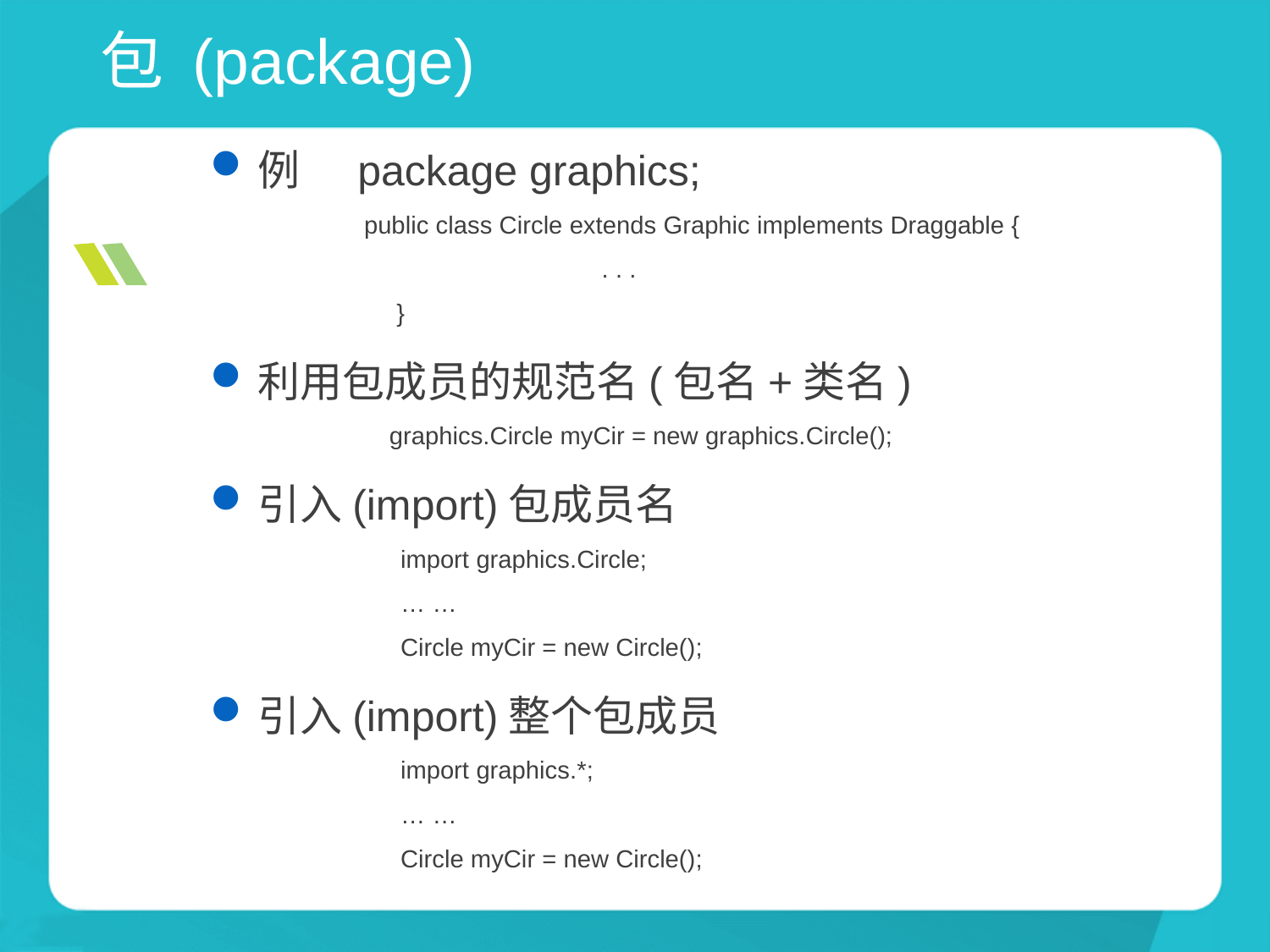

# 包 (package)
例     package graphics;
             public class Circle extends Graphic implements Draggable {
    			. . .
	       }
利用包成员的规范名(包名+类名)
	      graphics.Circle myCir = new graphics.Circle();
引入(import)包成员名
	import graphics.Circle;
	… …
	Circle myCir = new Circle();
引入(import)整个包成员
	import graphics.*;
	… …
	Circle myCir = new Circle();

130